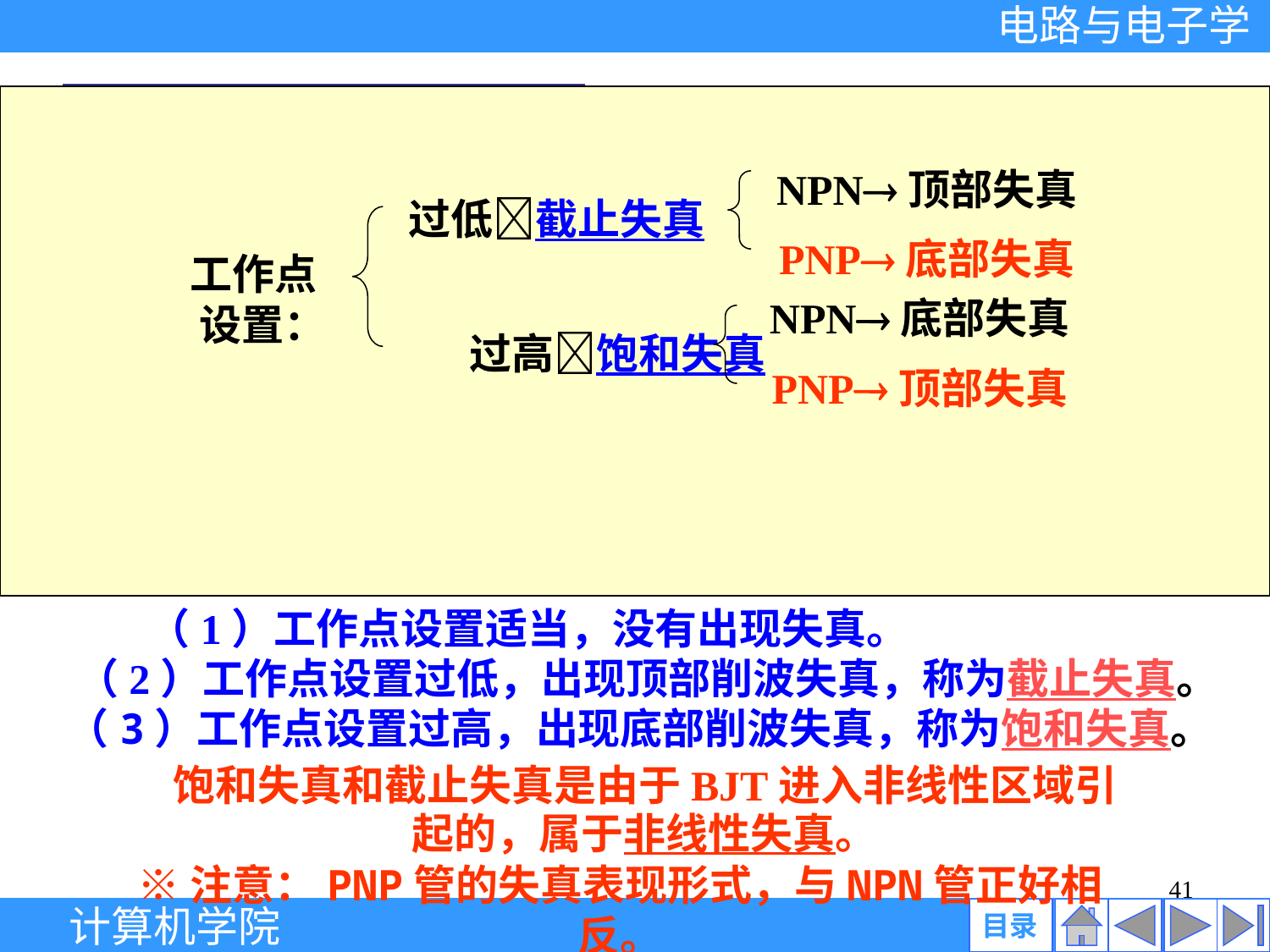

iC

uCE

0

iB

0
uBE

ib

ic

NPN→顶部失真

过低→截止失真

PNP→底部失真
工作点   设置：
NPN→底部失真

过高→饱和失真
PNP→顶部失真

Q

Q

uCE

t

ube

uce
（1）工作点设置适当，没有出现失真。
（2）工作点设置过低，出现顶部削波失真，称为截止失真。
（3）工作点设置过高，出现底部削波失真，称为饱和失真。
饱和失真和截止失真是由于BJT进入非线性区域引起的，属于非线性失真。
※注意：PNP管的失真表现形式，与NPN管正好相反。